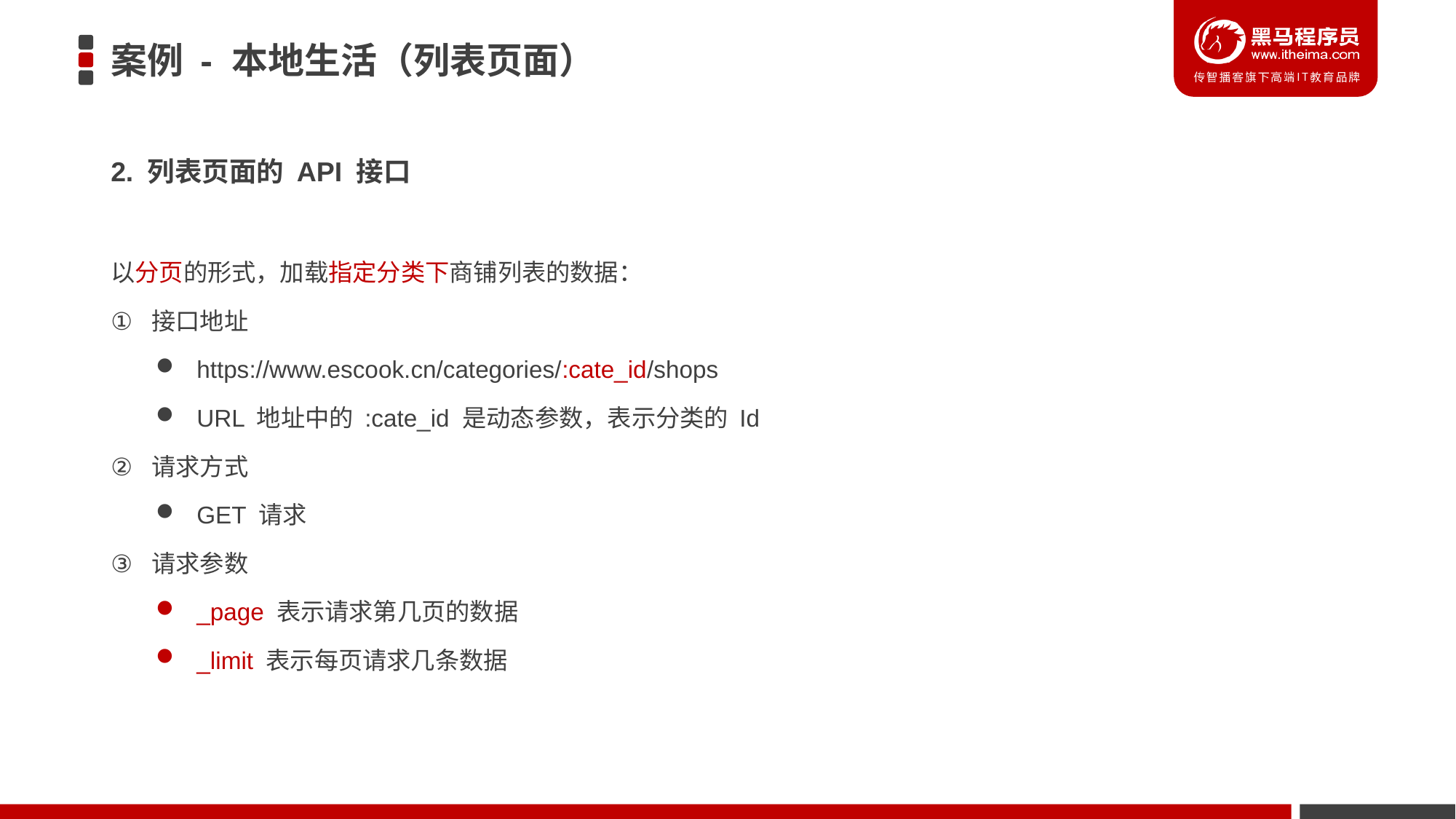

# 案例 - 本地生活（列表页面）
2. 列表页面的 API 接口
以分页的形式，加载指定分类下商铺列表的数据：
接口地址
https://www.escook.cn/categories/:cate_id/shops
URL 地址中的 :cate_id 是动态参数，表示分类的 Id
请求方式
GET 请求
请求参数
_page 表示请求第几页的数据
_limit 表示每页请求几条数据